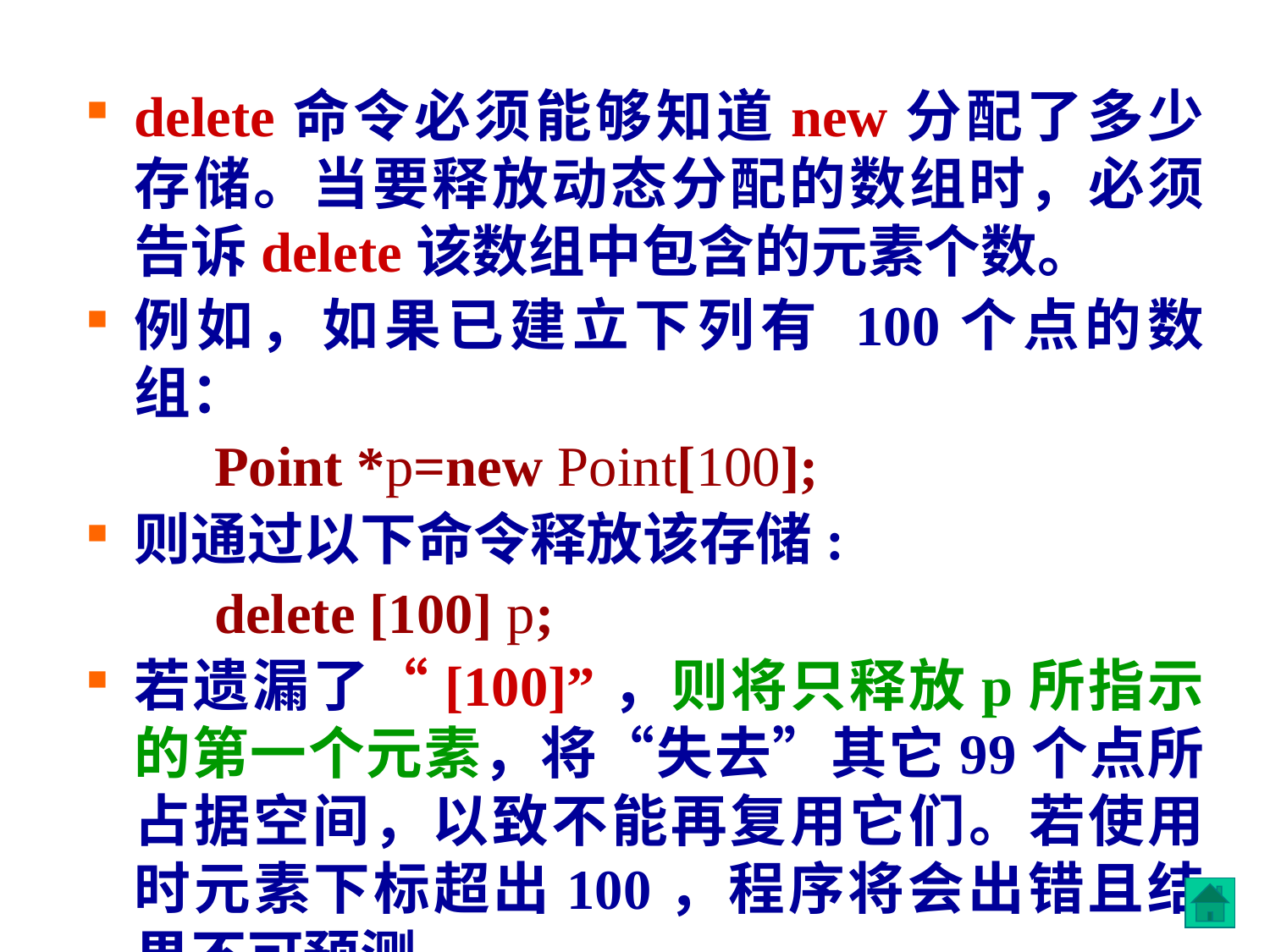

delete命令必须能够知道new分配了多少存储。当要释放动态分配的数组时，必须告诉delete该数组中包含的元素个数。
例如，如果已建立下列有 100个点的数组：
         Point *p=new Point[100];
则通过以下命令释放该存储:
         delete [100] p;
若遗漏了“[100]”，则将只释放p所指示的第一个元素，将“失去”其它99个点所占据空间，以致不能再复用它们。若使用时元素下标超出100，程序将会出错且结果不可预测。
92